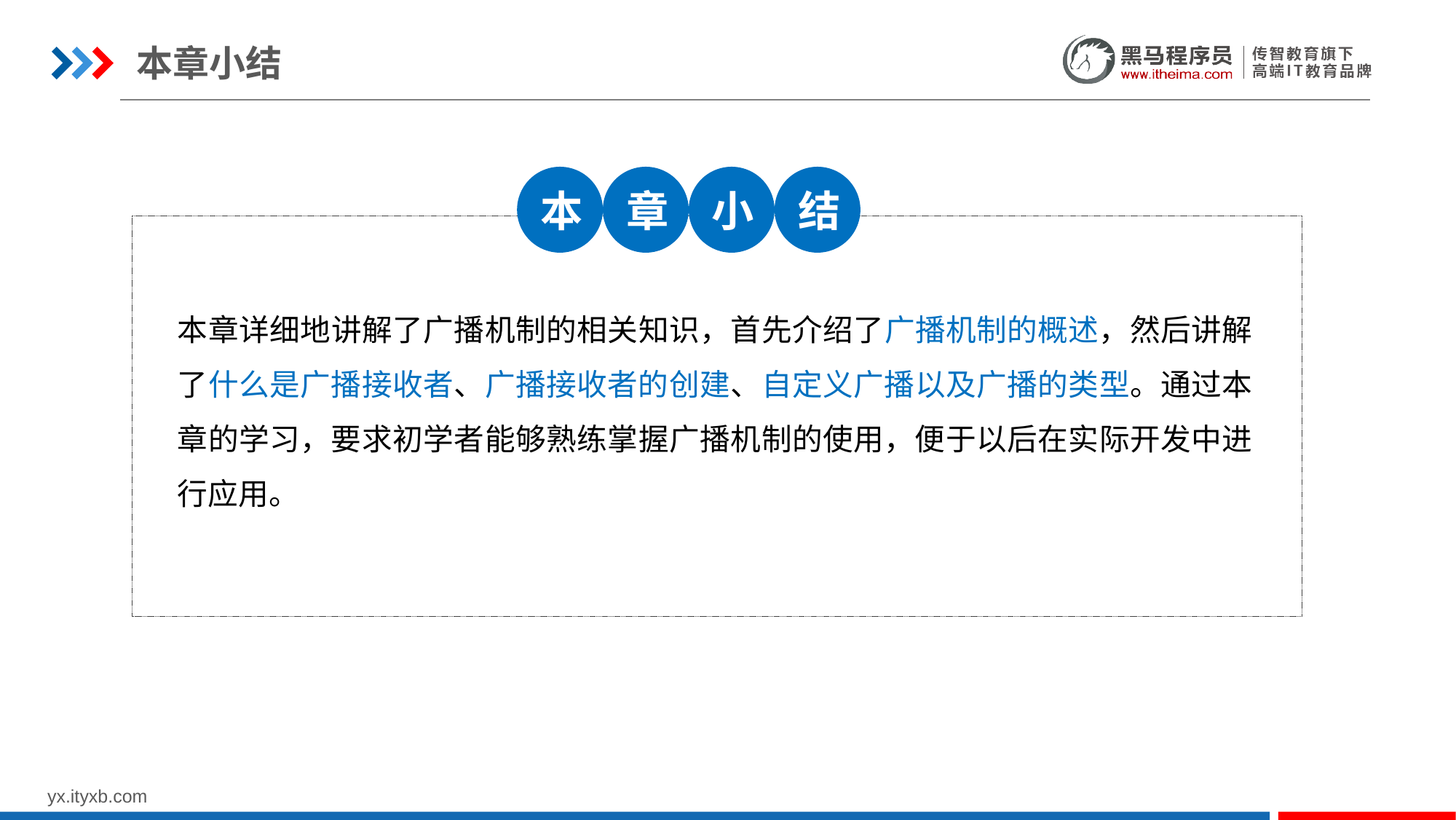

本章小结
本
章
小
结

本章详细地讲解了广播机制的相关知识，首先介绍了广播机制的概述，然后讲解了什么是广播接收者、广播接收者的创建、自定义广播以及广播的类型。通过本章的学习，要求初学者能够熟练掌握广播机制的使用，便于以后在实际开发中进行应用。